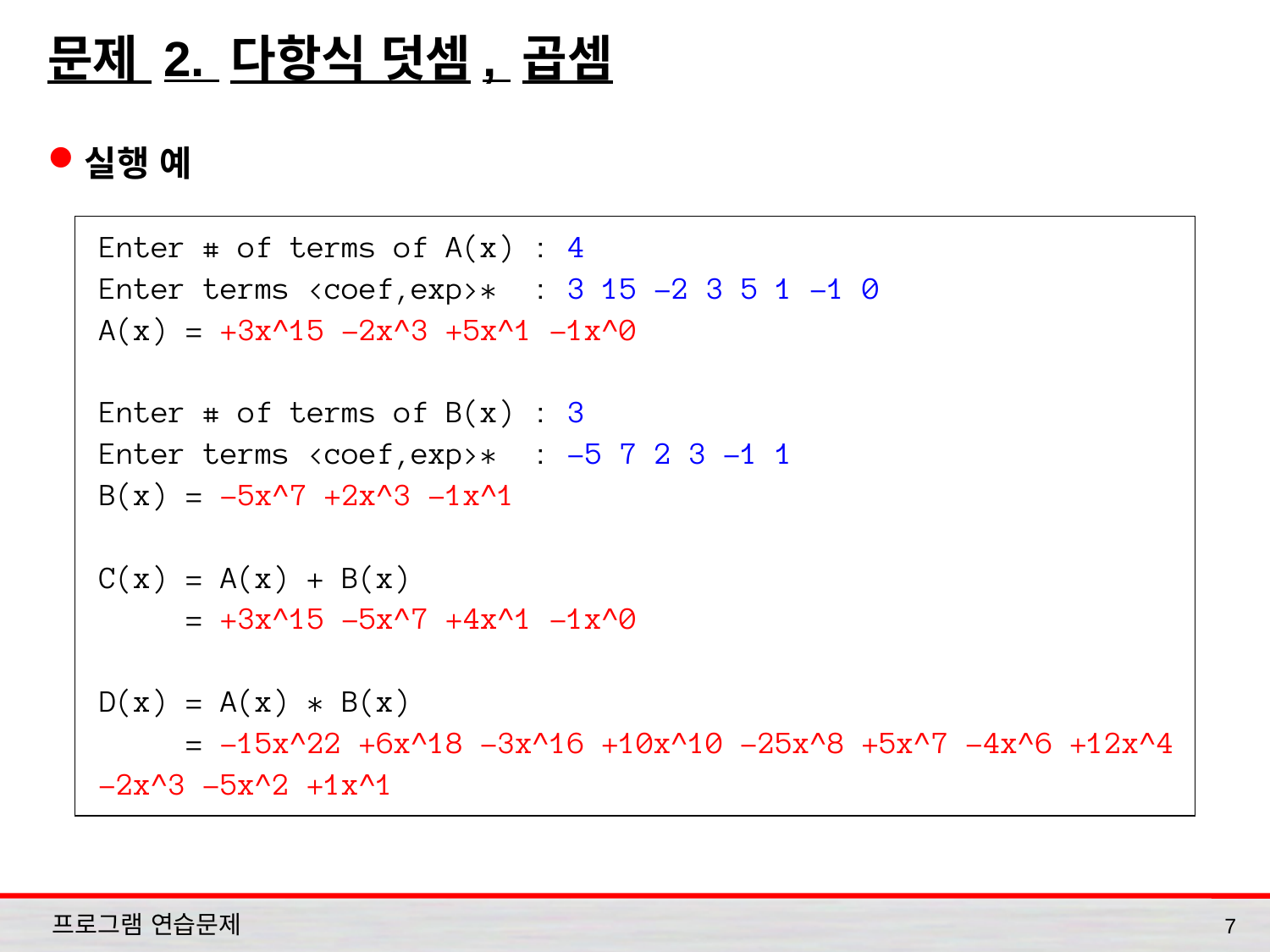

# 문제 2. 다항식 덧셈, 곱셈
실행 예
Enter # of terms of A(x) : 4
Enter terms <coef,exp>*  : 3 15 -2 3 5 1 -1 0
A(x) = +3x^15 -2x^3 +5x^1 -1x^0

Enter # of terms of B(x) : 3
Enter terms <coef,exp>*  : -5 7 2 3 -1 1
B(x) = -5x^7 +2x^3 -1x^1

C(x) = A(x) + B(x)
     = +3x^15 -5x^7 +4x^1 -1x^0

D(x) = A(x) * B(x)
     = -15x^22 +6x^18 -3x^16 +10x^10 -25x^8 +5x^7 -4x^6 +12x^4
-2x^3 -5x^2 +1x^1